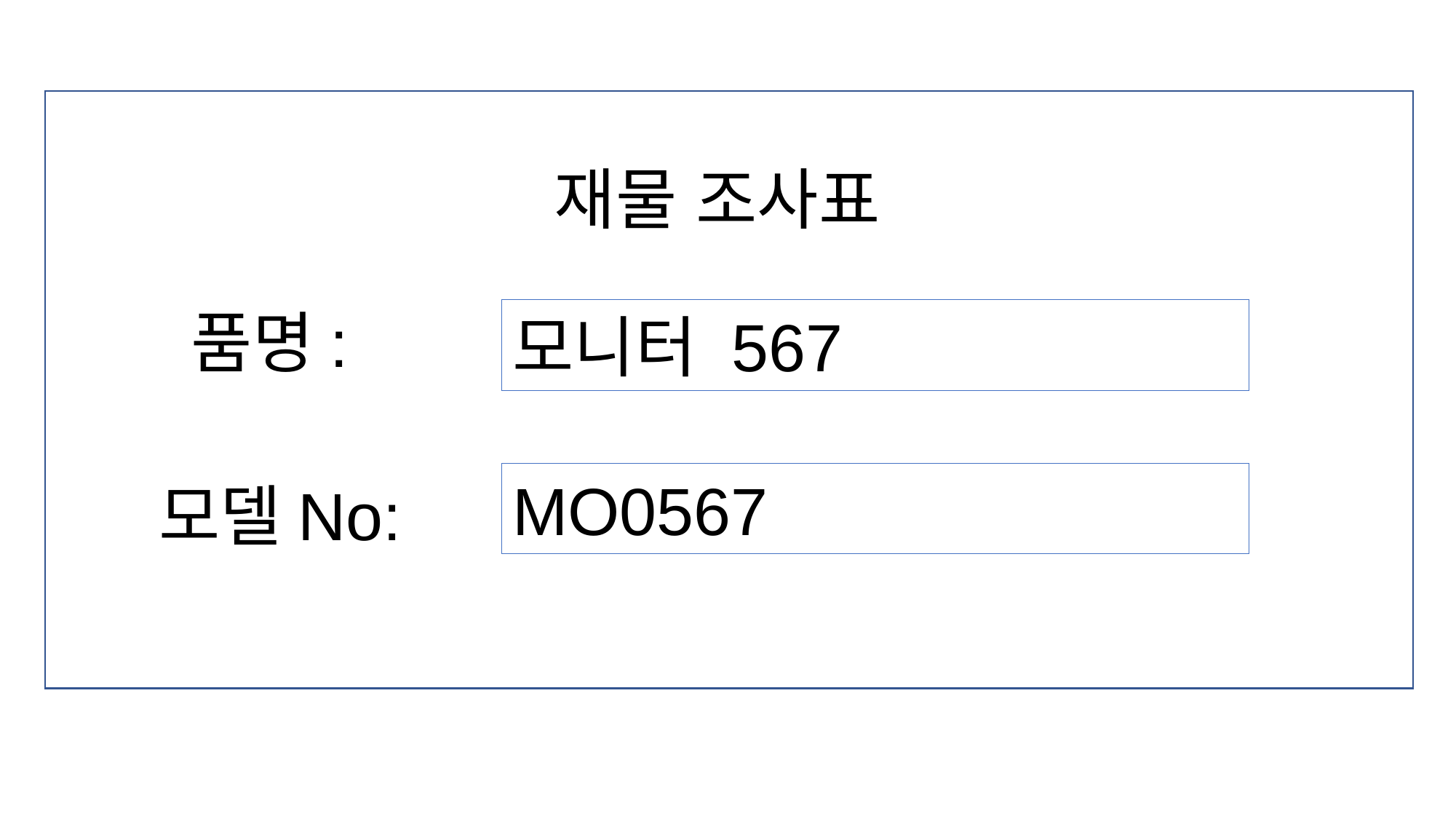

재물 조사표
품명:
모니터 567
MO0567
모델No: